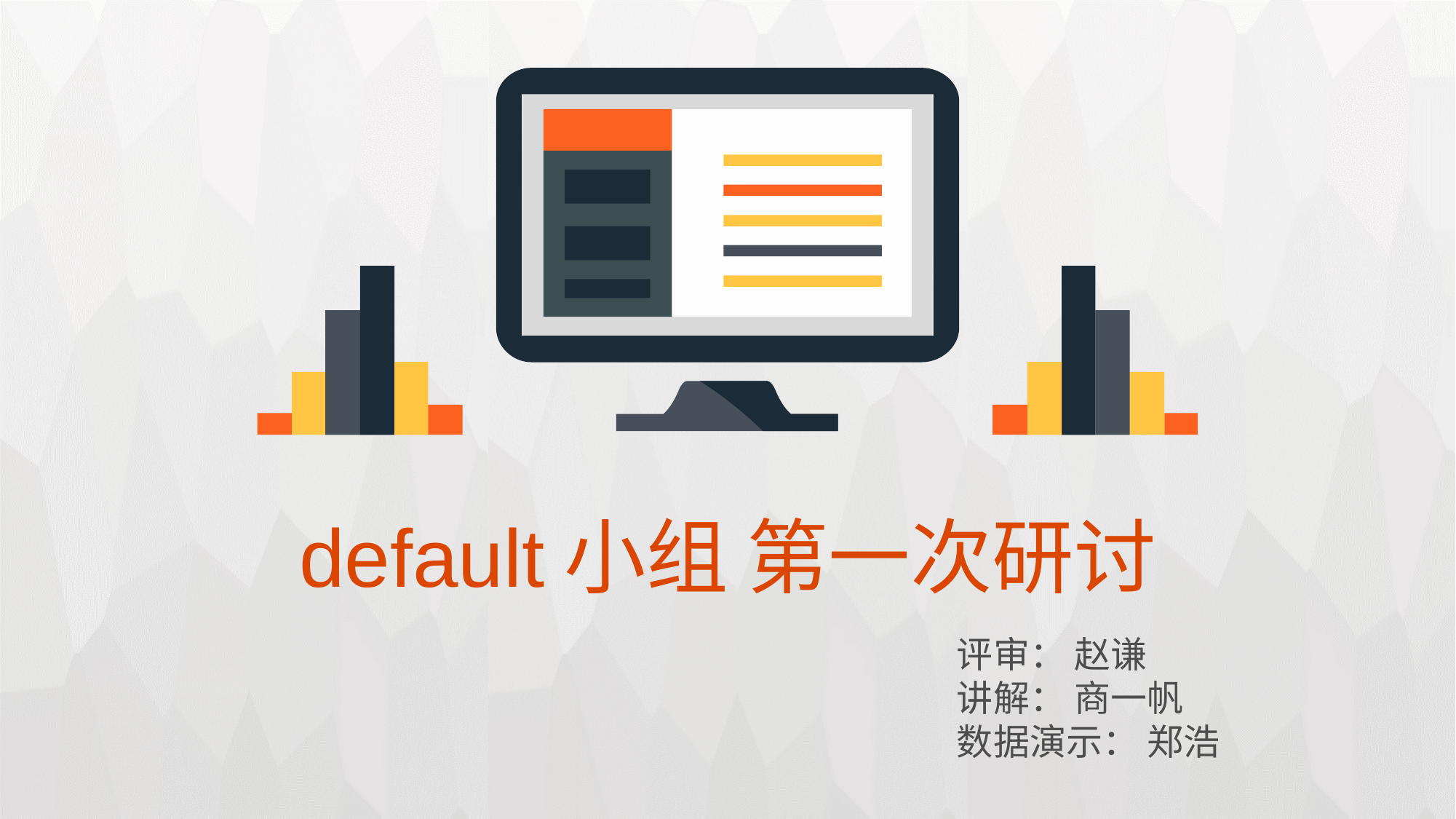

# default小组 第一次研讨
评审： 赵谦
讲解： 商一帆
数据演示： 郑浩